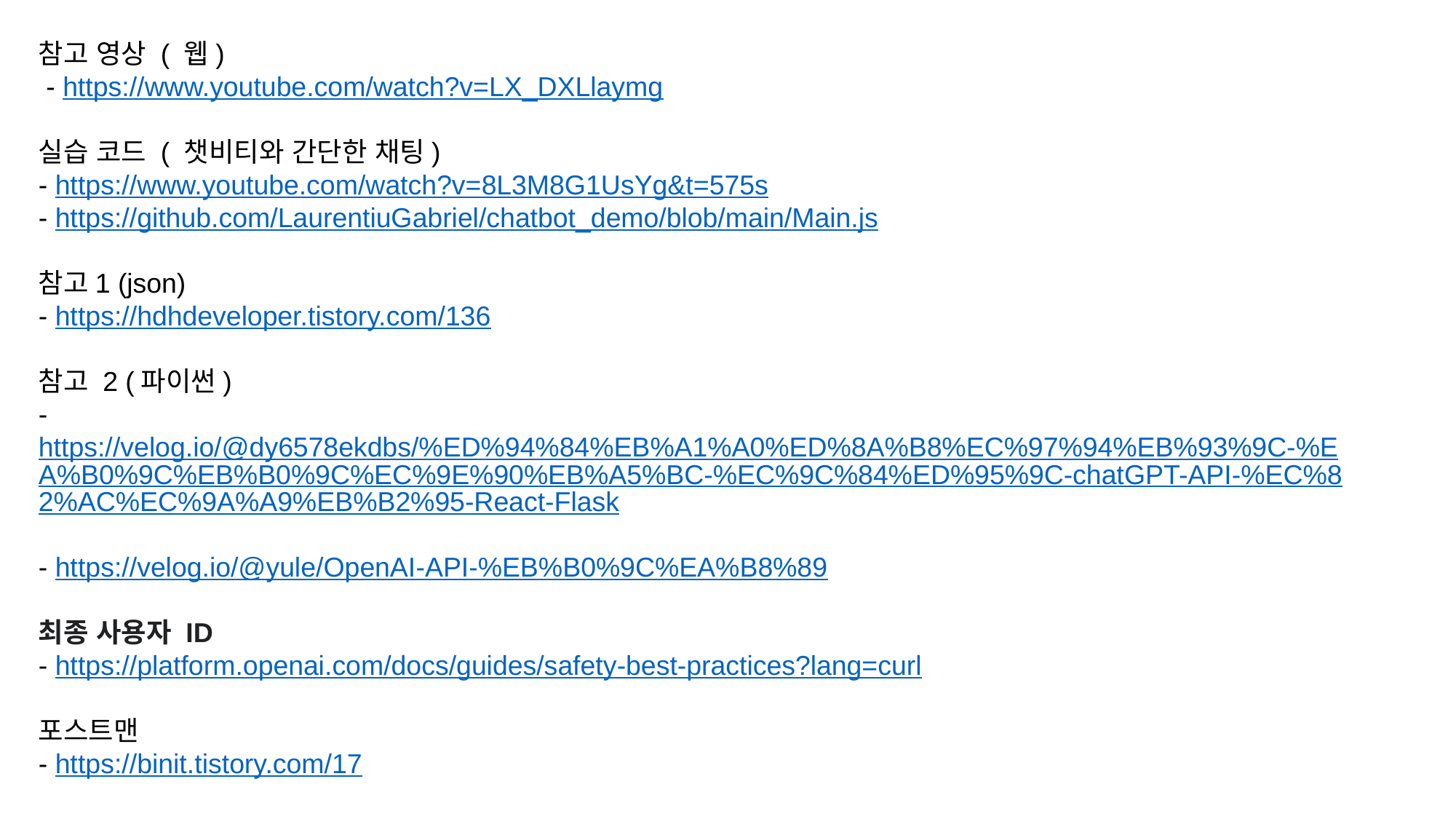

참고 영상 ( 웹)
 - https://www.youtube.com/watch?v=LX_DXLlaymg

실습 코드 ( 챗비티와 간단한 채팅)
- https://www.youtube.com/watch?v=8L3M8G1UsYg&t=575s
- https://github.com/LaurentiuGabriel/chatbot_demo/blob/main/Main.js

참고1 (json)
- https://hdhdeveloper.tistory.com/136

참고 2 (파이썬)
- https://velog.io/@dy6578ekdbs/%ED%94%84%EB%A1%A0%ED%8A%B8%EC%97%94%EB%93%9C-%EA%B0%9C%EB%B0%9C%EC%9E%90%EB%A5%BC-%EC%9C%84%ED%95%9C-chatGPT-API-%EC%82%AC%EC%9A%A9%EB%B2%95-React-Flask
- https://velog.io/@yule/OpenAI-API-%EB%B0%9C%EA%B8%89

최종 사용자 ID
- https://platform.openai.com/docs/guides/safety-best-practices?lang=curl

포스트맨
- https://binit.tistory.com/17